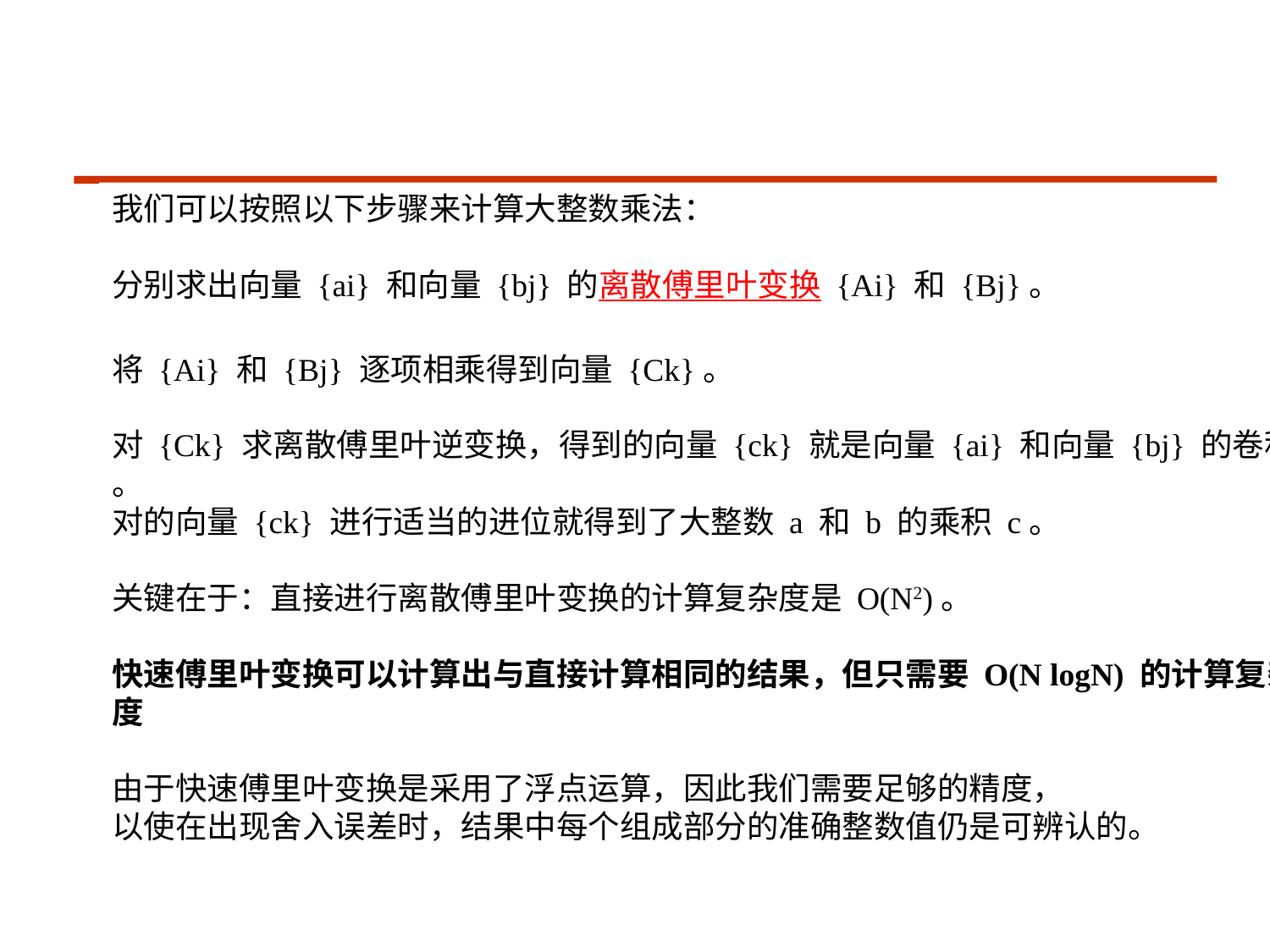

#
我们可以按照以下步骤来计算大整数乘法：

分别求出向量 {ai} 和向量 {bj} 的离散傅里叶变换 {Ai} 和 {Bj}。

将 {Ai} 和 {Bj} 逐项相乘得到向量 {Ck}。

对 {Ck} 求离散傅里叶逆变换，得到的向量 {ck} 就是向量 {ai} 和向量 {bj} 的卷积
。
对的向量 {ck} 进行适当的进位就得到了大整数 a 和 b 的乘积 c。

关键在于：直接进行离散傅里叶变换的计算复杂度是 O(N2)。

快速傅里叶变换可以计算出与直接计算相同的结果，但只需要 O(N logN) 的计算复杂度

由于快速傅里叶变换是采用了浮点运算，因此我们需要足够的精度，
以使在出现舍入误差时，结果中每个组成部分的准确整数值仍是可辨认的。